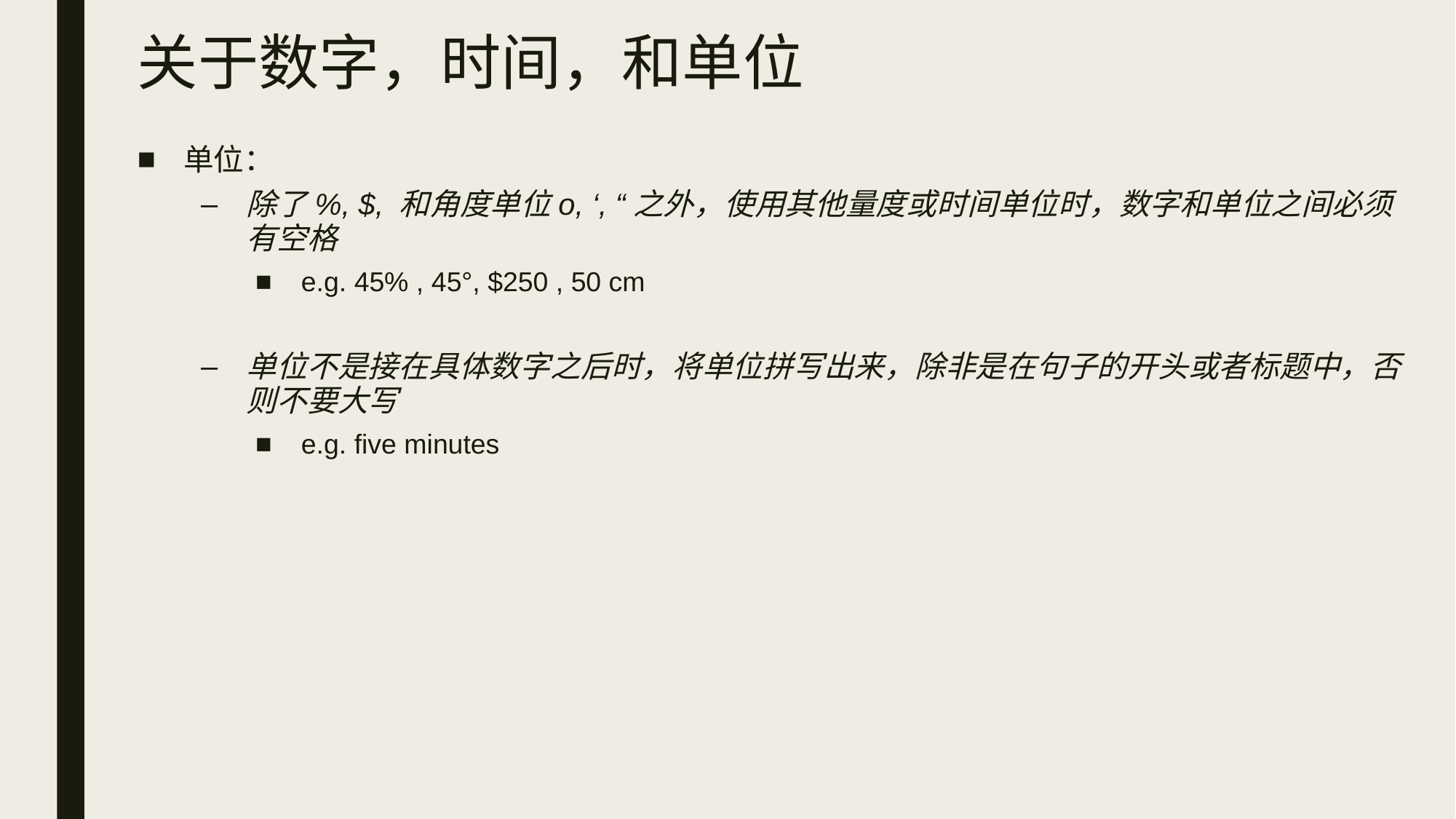

# 关于数字，时间，和单位
单位：
除了%, $, 和角度单位o, ‘, “之外，使用其他量度或时间单位时，数字和单位之间必须有空格
e.g. 45% , 45°, $250 , 50 cm

单位不是接在具体数字之后时，将单位拼写出来，除非是在句子的开头或者标题中，否则不要大写
e.g. five minutes